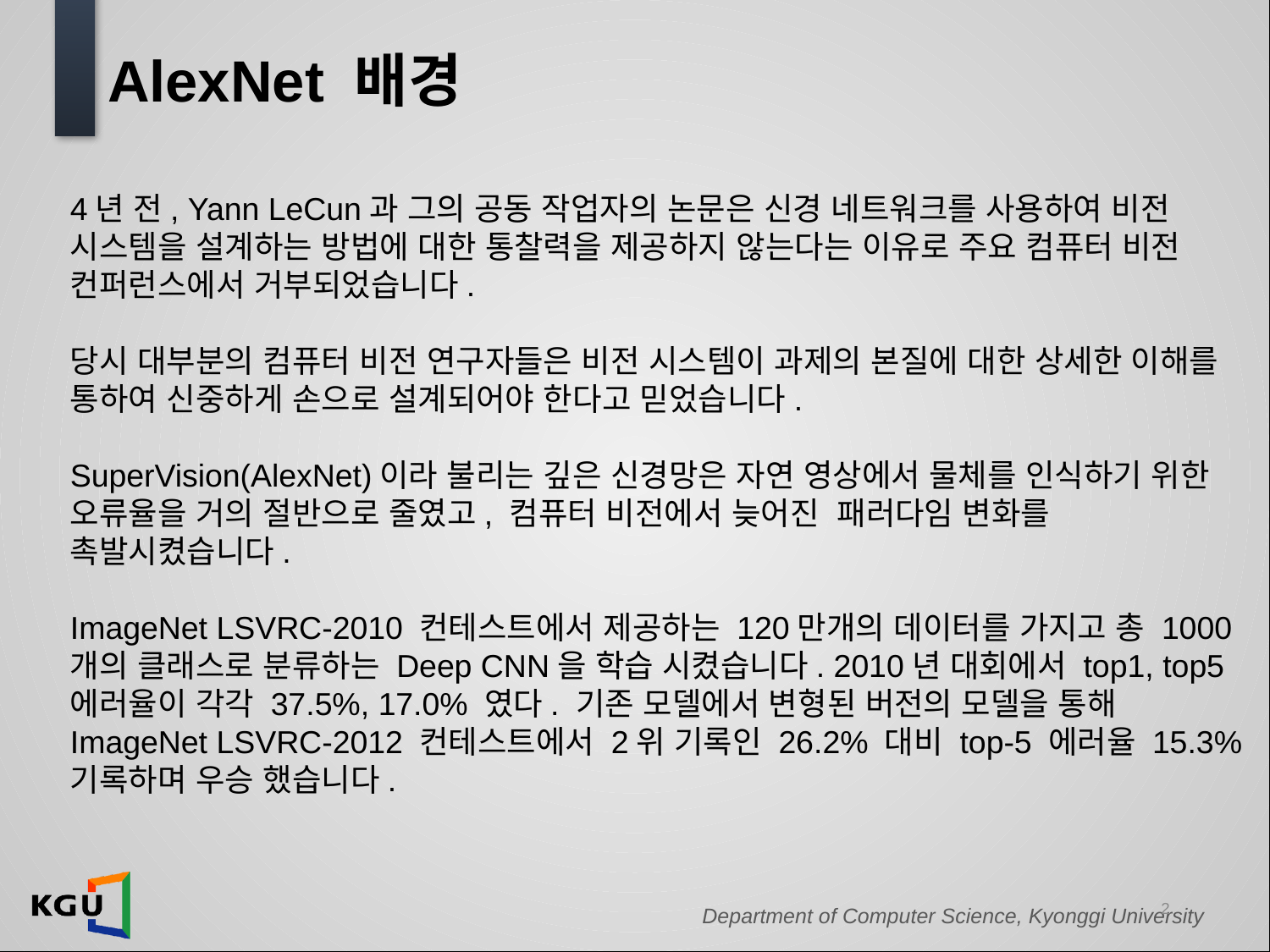

# AlexNet 배경
4년 전, Yann LeCun과 그의 공동 작업자의 논문은 신경 네트워크를 사용하여 비전 시스템을 설계하는 방법에 대한 통찰력을 제공하지 않는다는 이유로 주요 컴퓨터 비전 컨퍼런스에서 거부되었습니다.

당시 대부분의 컴퓨터 비전 연구자들은 비전 시스템이 과제의 본질에 대한 상세한 이해를 통하여 신중하게 손으로 설계되어야 한다고 믿었습니다.

SuperVision(AlexNet)이라 불리는 깊은 신경망은 자연 영상에서 물체를 인식하기 위한 오류율을 거의 절반으로 줄였고, 컴퓨터 비전에서 늦어진  패러다임 변화를 촉발시켰습니다.

ImageNet LSVRC-2010 컨테스트에서 제공하는 120만개의 데이터를 가지고 총 1000개의 클래스로 분류하는 Deep CNN을 학습 시켰습니다. 2010년 대회에서 top1, top5 에러율이 각각 37.5%, 17.0% 였다. 기존 모델에서 변형된 버전의 모델을 통해 ImageNet LSVRC-2012 컨테스트에서 2위 기록인 26.2% 대비 top-5 에러율 15.3% 기록하며 우승 했습니다.

2